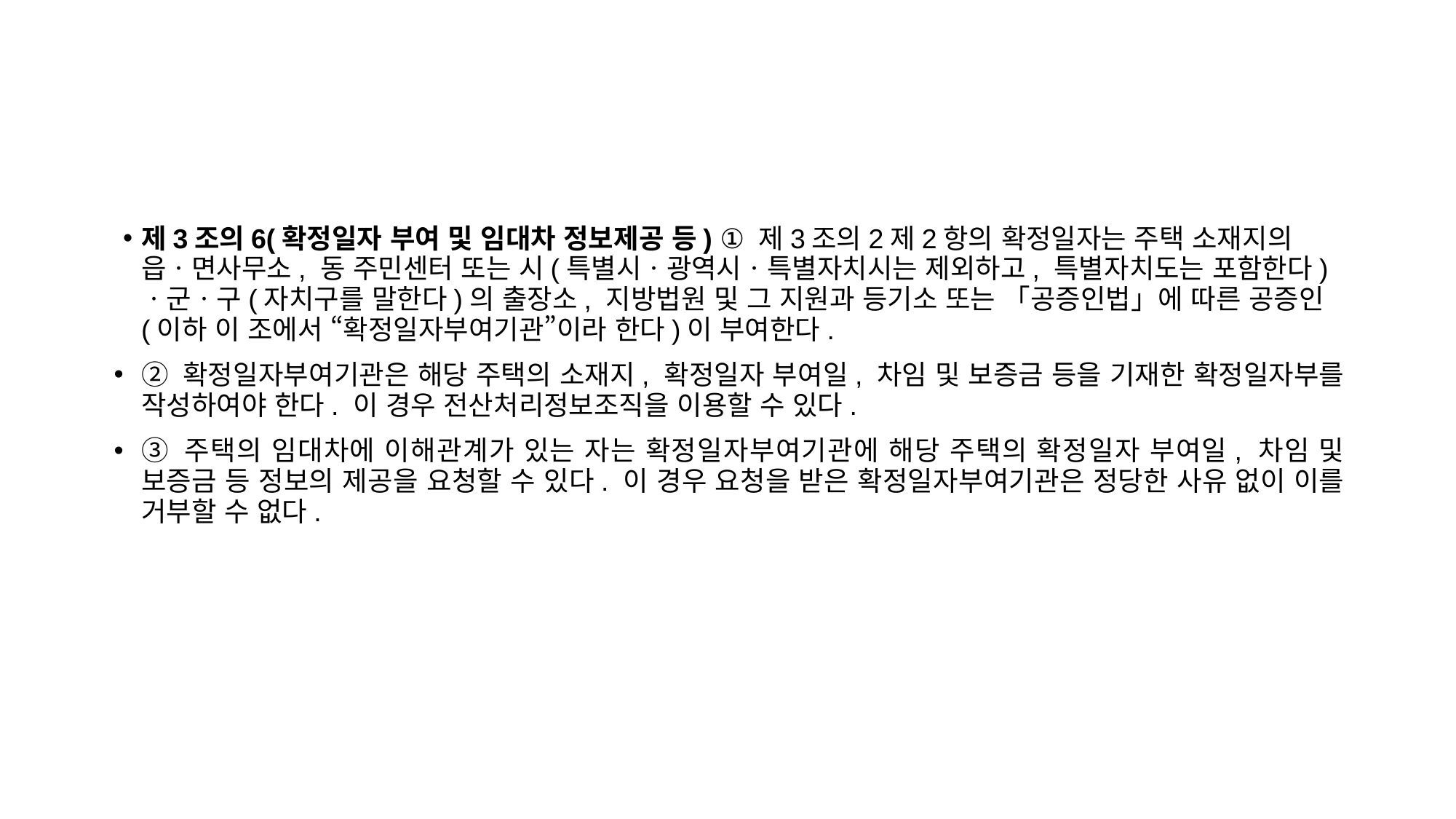

제3조의6(확정일자 부여 및 임대차 정보제공 등) ① 제3조의2제2항의 확정일자는 주택 소재지의 읍ㆍ면사무소, 동 주민센터 또는 시(특별시ㆍ광역시ㆍ특별자치시는 제외하고, 특별자치도는 포함한다)ㆍ군ㆍ구(자치구를 말한다)의 출장소, 지방법원 및 그 지원과 등기소 또는 「공증인법」에 따른 공증인(이하 이 조에서 “확정일자부여기관”이라 한다)이 부여한다.
② 확정일자부여기관은 해당 주택의 소재지, 확정일자 부여일, 차임 및 보증금 등을 기재한 확정일자부를 작성하여야 한다. 이 경우 전산처리정보조직을 이용할 수 있다.
③ 주택의 임대차에 이해관계가 있는 자는 확정일자부여기관에 해당 주택의 확정일자 부여일, 차임 및 보증금 등 정보의 제공을 요청할 수 있다. 이 경우 요청을 받은 확정일자부여기관은 정당한 사유 없이 이를 거부할 수 없다.